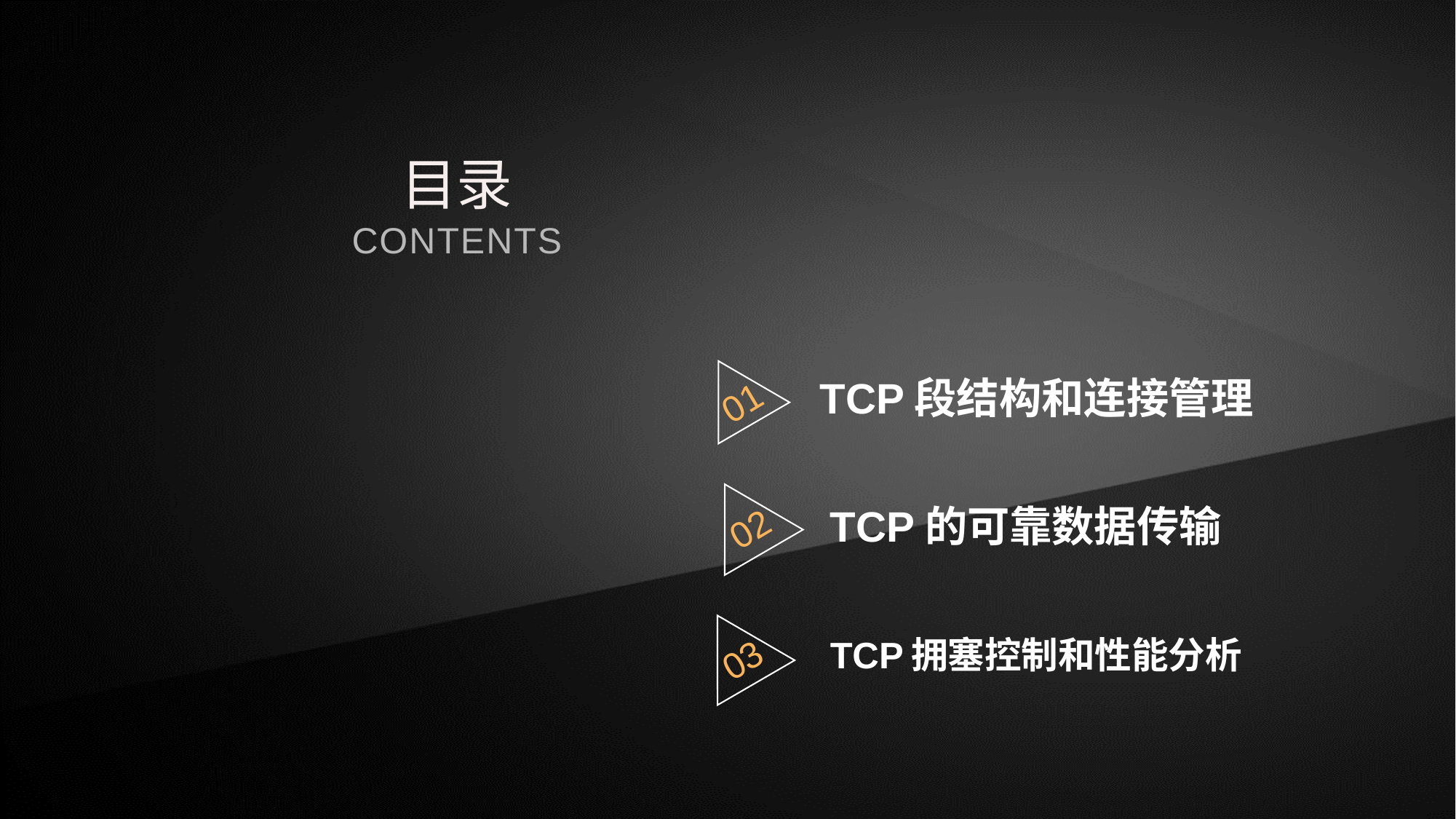

目录
CONTENTS
01
TCP段结构和连接管理
02
TCP的可靠数据传输
03
TCP拥塞控制和性能分析